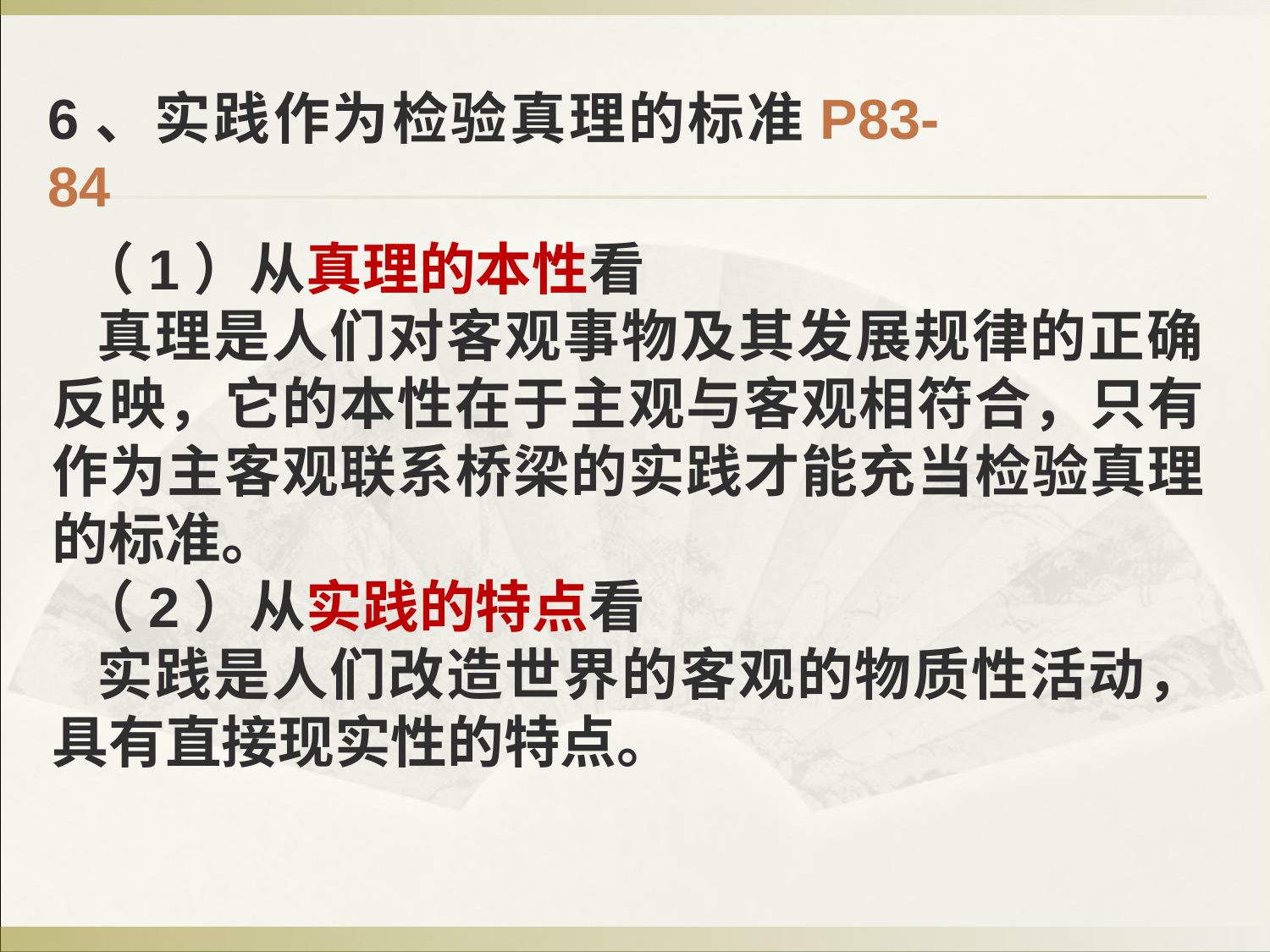

6、实践作为检验真理的标准P83-84

 （1）从真理的本性看
  真理是人们对客观事物及其发展规律的正确反映，它的本性在于主观与客观相符合，只有作为主客观联系桥梁的实践才能充当检验真理的标准。
 （2）从实践的特点看
  实践是人们改造世界的客观的物质性活动，具有直接现实性的特点。